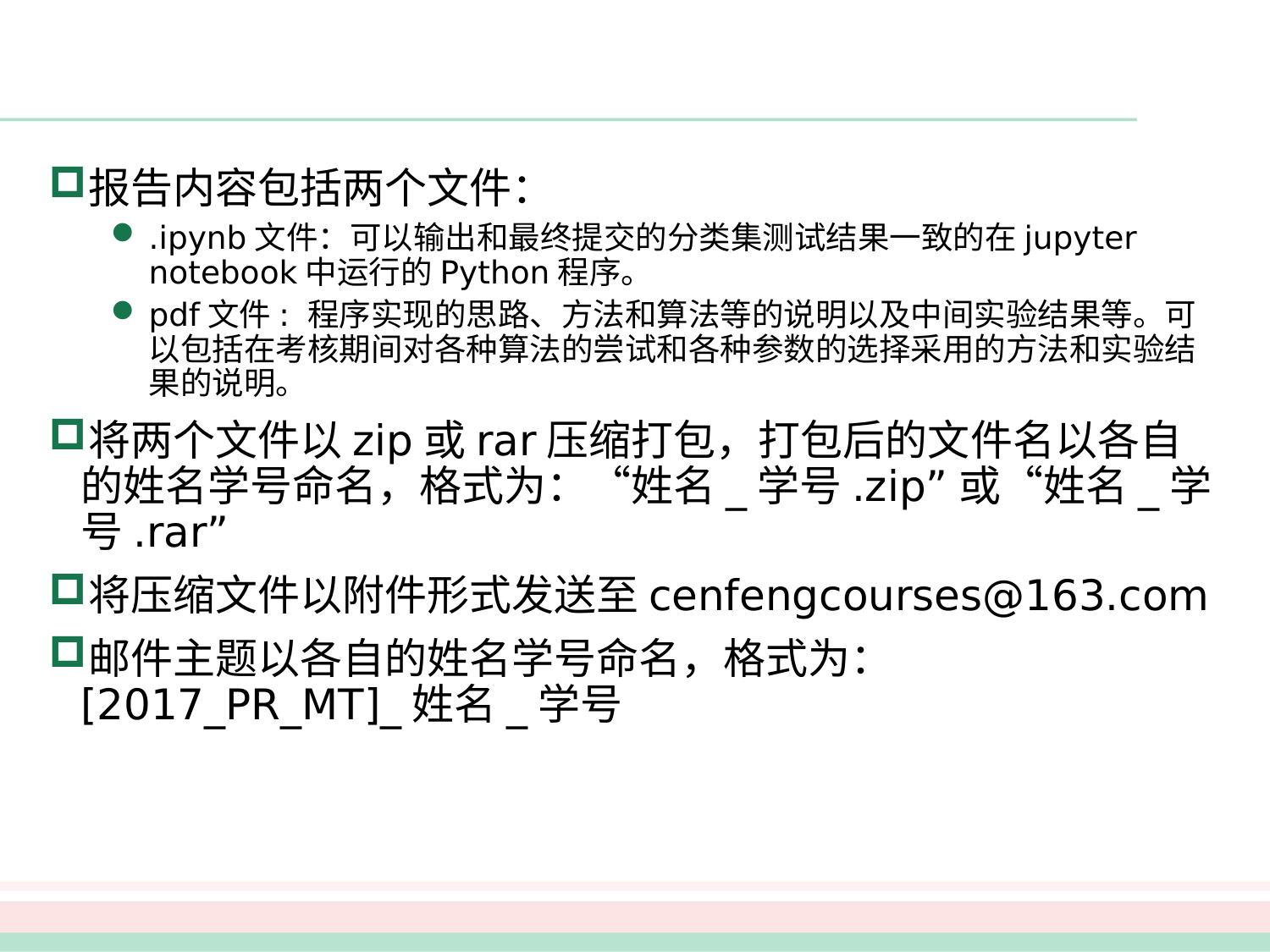

#
报告内容包括两个文件：
.ipynb文件：可以输出和最终提交的分类集测试结果一致的在jupyter notebook中运行的Python程序。
pdf文件: 程序实现的思路、方法和算法等的说明以及中间实验结果等。可以包括在考核期间对各种算法的尝试和各种参数的选择采用的方法和实验结果的说明。
将两个文件以zip或rar压缩打包，打包后的文件名以各自的姓名学号命名，格式为：“姓名_学号.zip”或“姓名_学号.rar”
将压缩文件以附件形式发送至cenfengcourses@163.com
邮件主题以各自的姓名学号命名，格式为：[2017_PR_MT]_姓名_学号